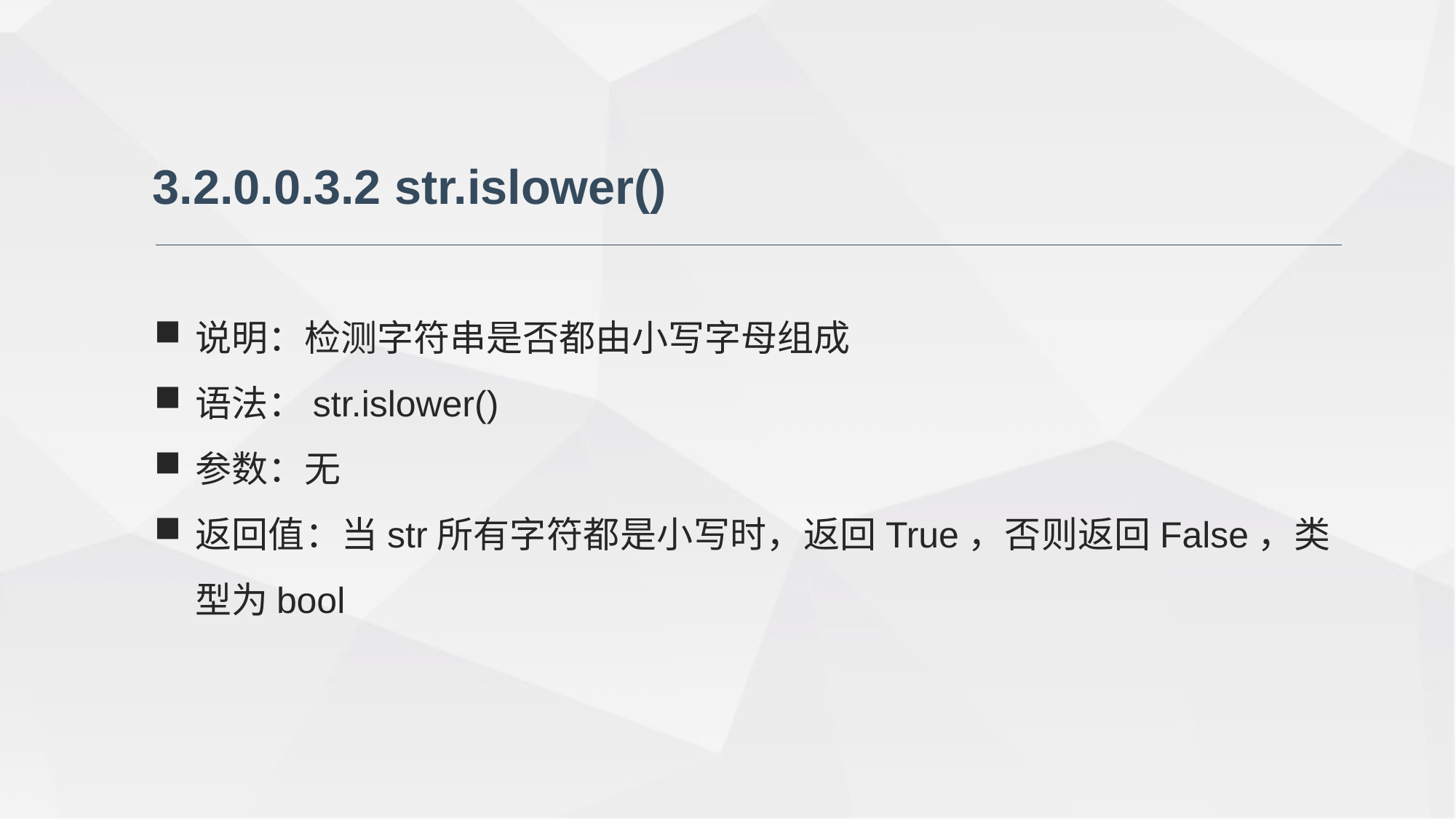

3.2.0.0.3.2 str.islower()
说明：检测字符串是否都由小写字母组成
语法：str.islower()
参数：无
返回值：当str所有字符都是小写时，返回True，否则返回False，类型为bool